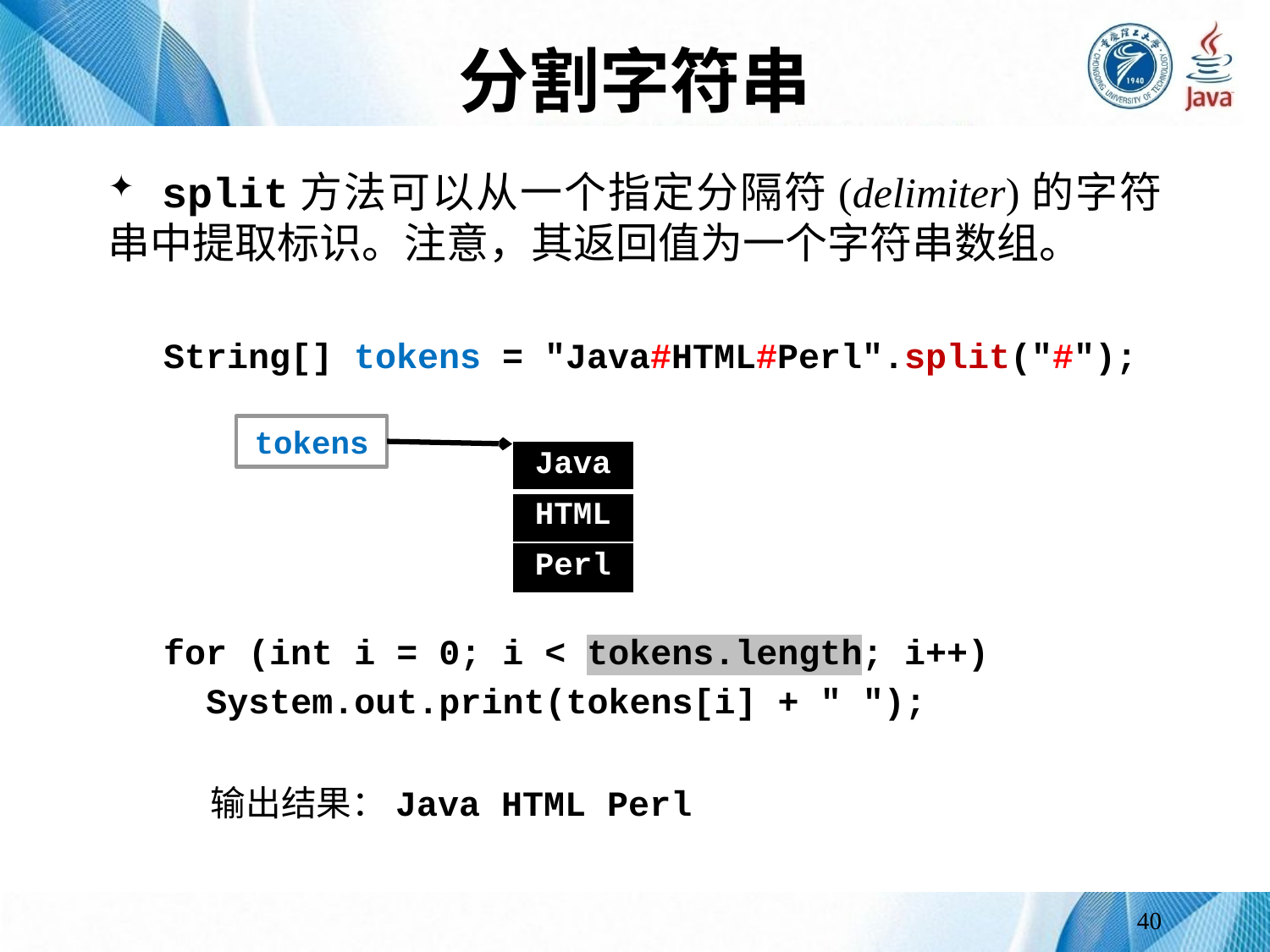

# 分割字符串
 split方法可以从一个指定分隔符(delimiter)的字符串中提取标识。注意，其返回值为一个字符串数组。

String[] tokens = "Java#HTML#Perl".split("#");

for (int i = 0; i < tokens.length; i++)
  System.out.print(tokens[i] + " ");
tokens
| Java |
| --- |
| HTML |
| Perl |
输出结果：Java HTML Perl
40